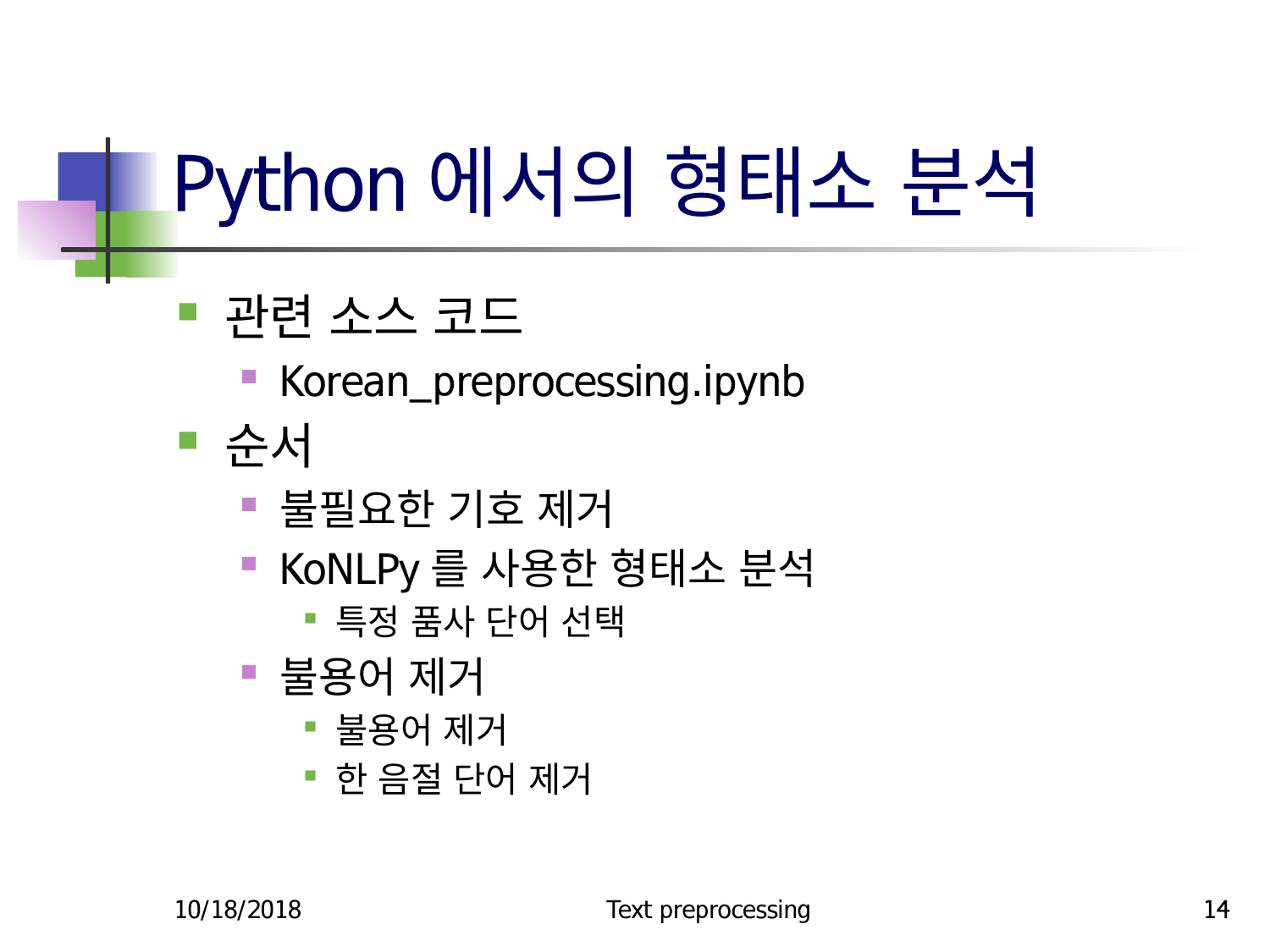

# Python에서의 형태소 분석
관련 소스 코드
Korean_preprocessing.ipynb
순서
불필요한 기호 제거
KoNLPy를 사용한 형태소 분석
특정 품사 단어 선택
불용어 제거
불용어 제거
한 음절 단어 제거
10/18/2018
Text preprocessing
14